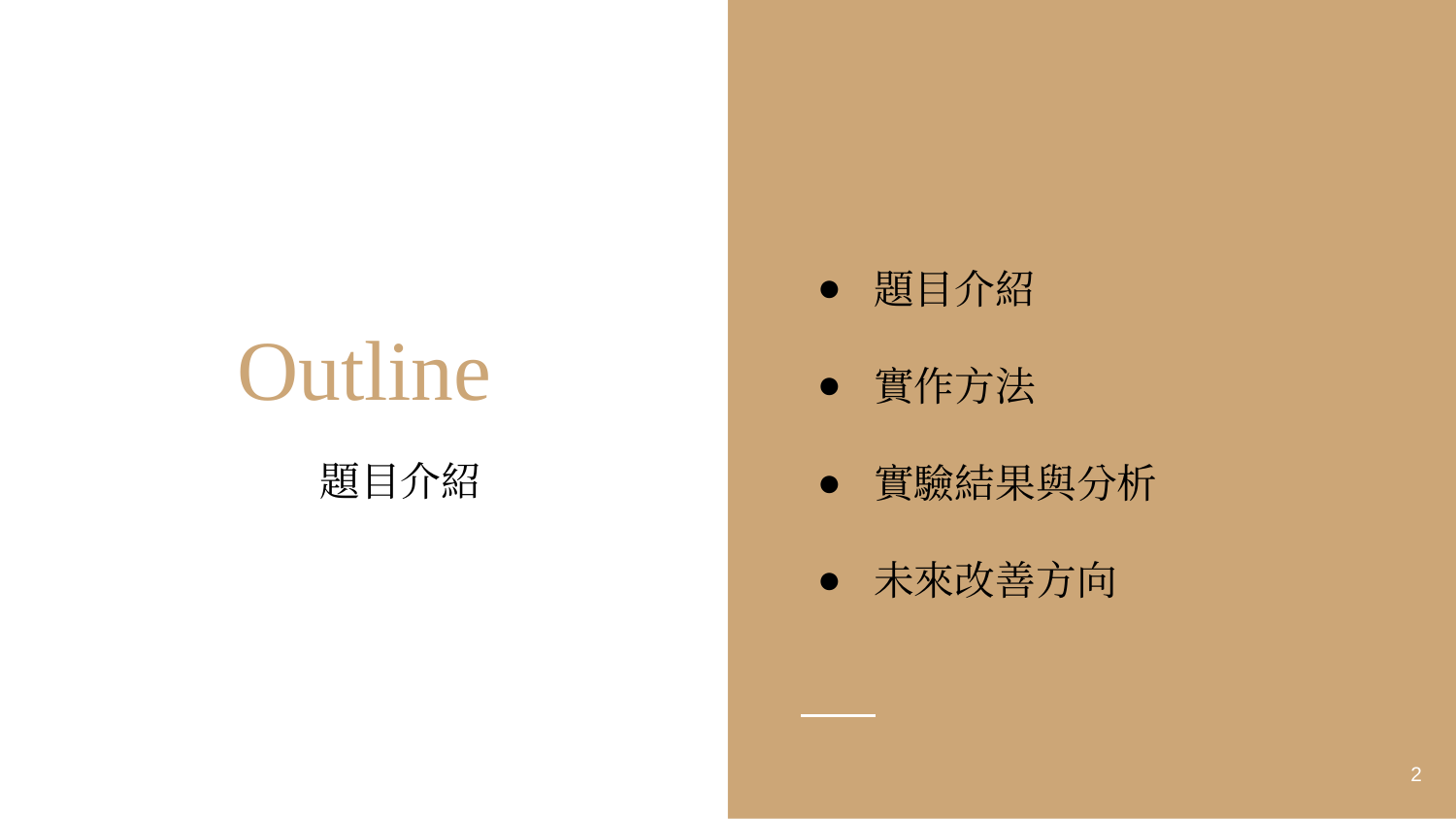

題目介紹
實作方法
實驗結果與分析
未來改善方向
# Outline
題目介紹
2